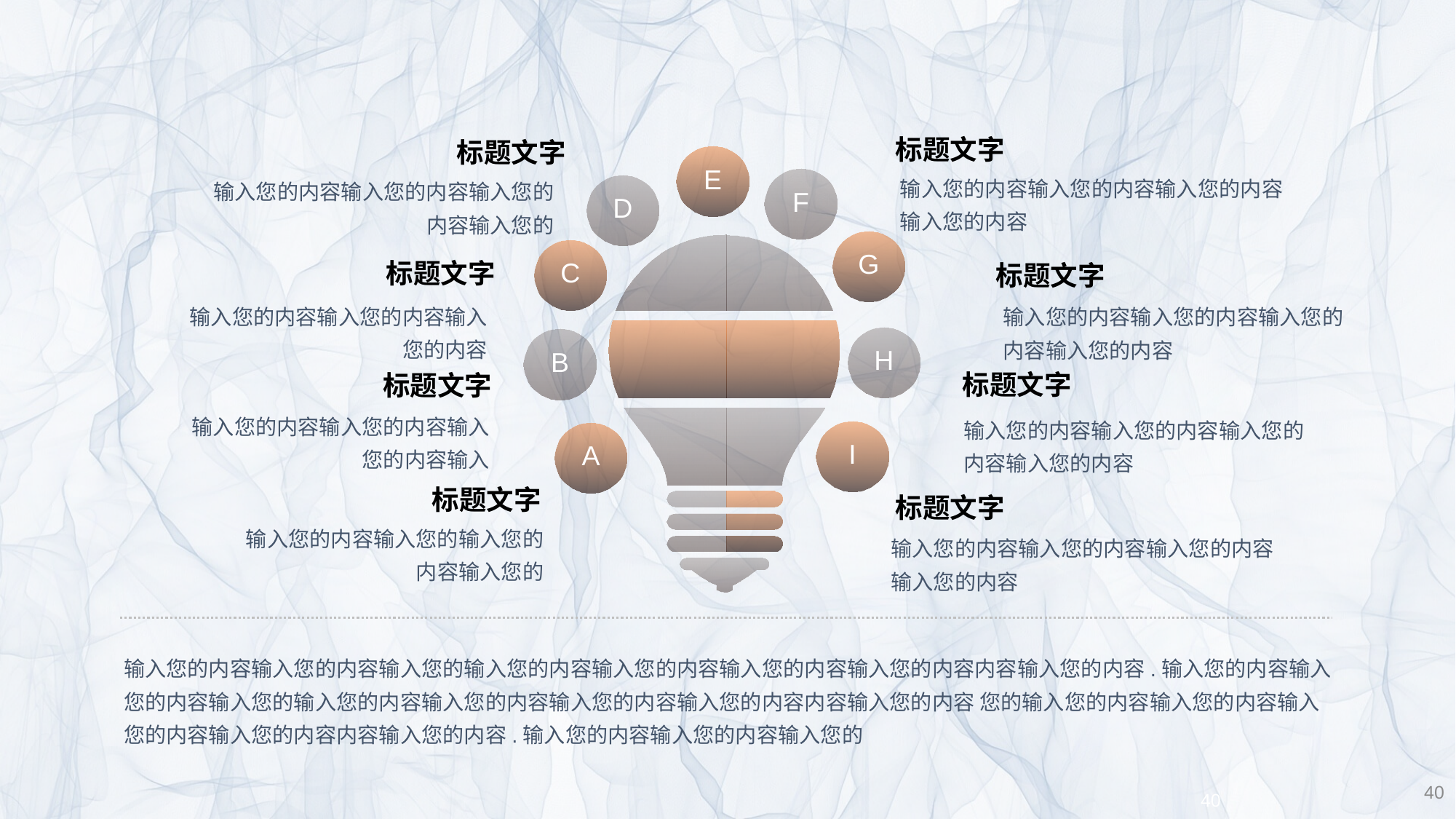

标题文字
输入您的内容输入您的内容输入您的内容输入您的内容
标题文字
输入您的内容输入您的内容输入您的内容输入您的
E
F
D
G

C
标题文字
输入您的内容输入您的内容输入您的内容
标题文字
输入您的内容输入您的内容输入您的内容输入您的内容
H
B
标题文字
输入您的内容输入您的内容输入您的内容输入您的内容
标题文字
输入您的内容输入您的内容输入您的内容输入

I
A
标题文字
输入您的内容输入您的输入您的内容输入您的
标题文字
输入您的内容输入您的内容输入您的内容输入您的内容
输入您的内容输入您的内容输入您的输入您的内容输入您的内容输入您的内容输入您的内容内容输入您的内容.输入您的内容输入您的内容输入您的输入您的内容输入您的内容输入您的内容输入您的内容内容输入您的内容 您的输入您的内容输入您的内容输入您的内容输入您的内容内容输入您的内容.输入您的内容输入您的内容输入您的
40
40